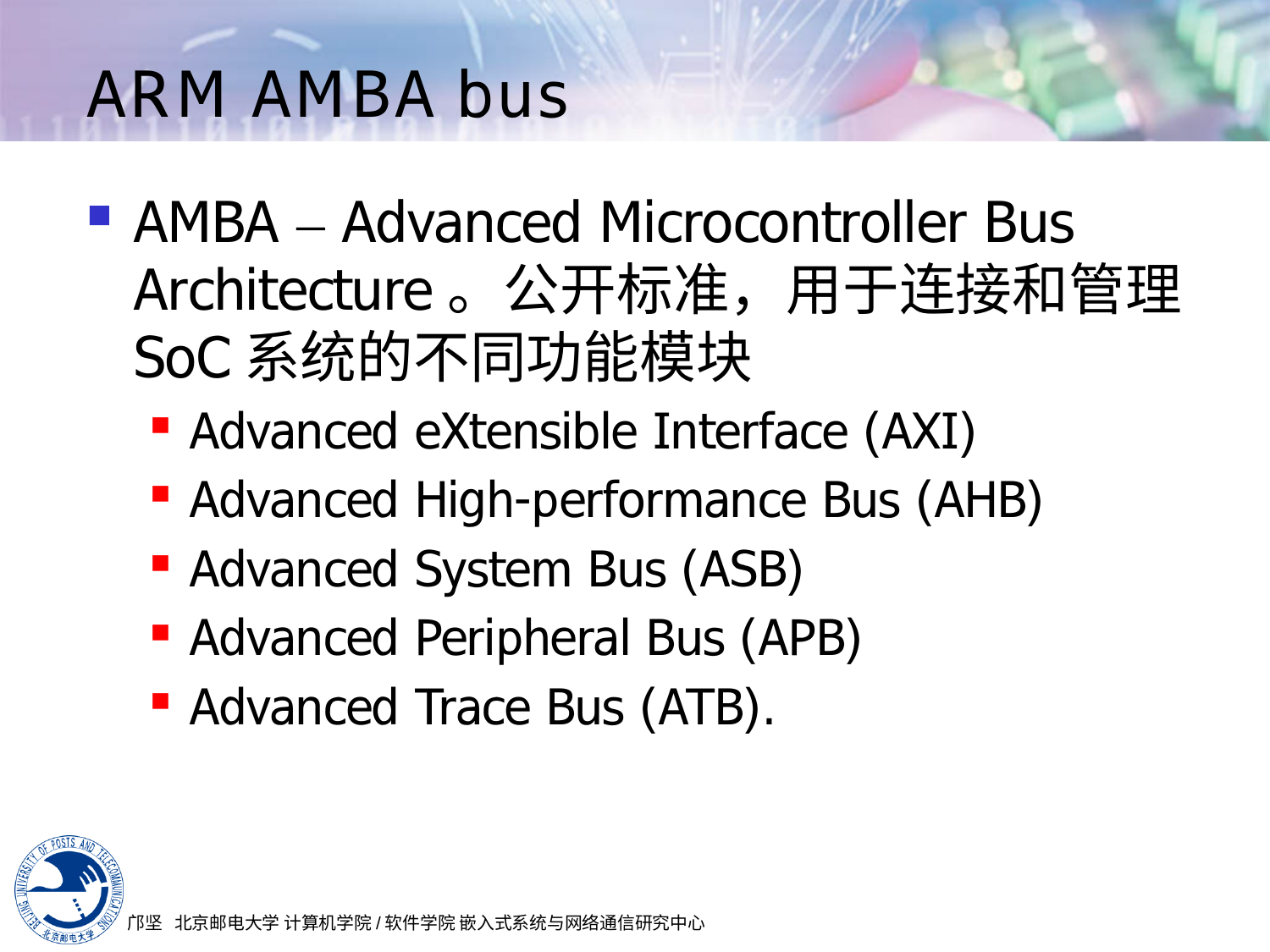

# ARM AMBA bus
AMBA – Advanced Microcontroller Bus Architecture。公开标准，用于连接和管理SoC系统的不同功能模块
Advanced eXtensible Interface (AXI)
Advanced High-performance Bus (AHB)
Advanced System Bus (ASB)
Advanced Peripheral Bus (APB)
Advanced Trace Bus (ATB).